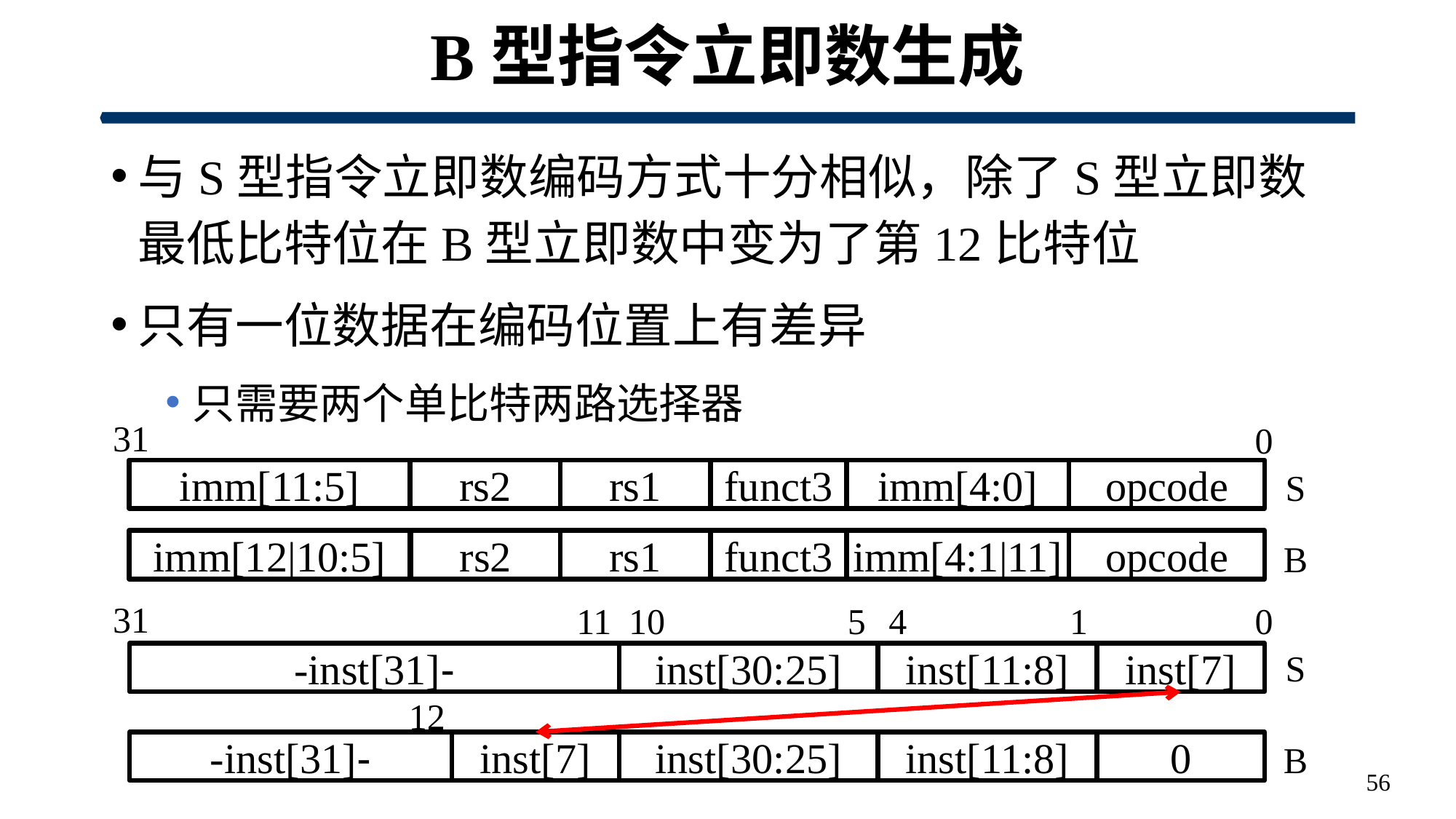

# B型指令立即数生成
与S型指令立即数编码方式十分相似，除了S型立即数最低比特位在B型立即数中变为了第12比特位
只有一位数据在编码位置上有差异
只需要两个单比特两路选择器
31
0
S
imm[11:5]
rs1
funct3
imm[4:0]
opcode
rs2
imm[12|10:5]
rs2
rs1
funct3
imm[4:1|11]
opcode
B
31
11
10
5
4
1
0
S
-inst[31]-
inst[30:25]
inst[11:8]
inst[7]
12
B
inst[7]
-inst[31]-
inst[30:25]
inst[11:8]
0
56